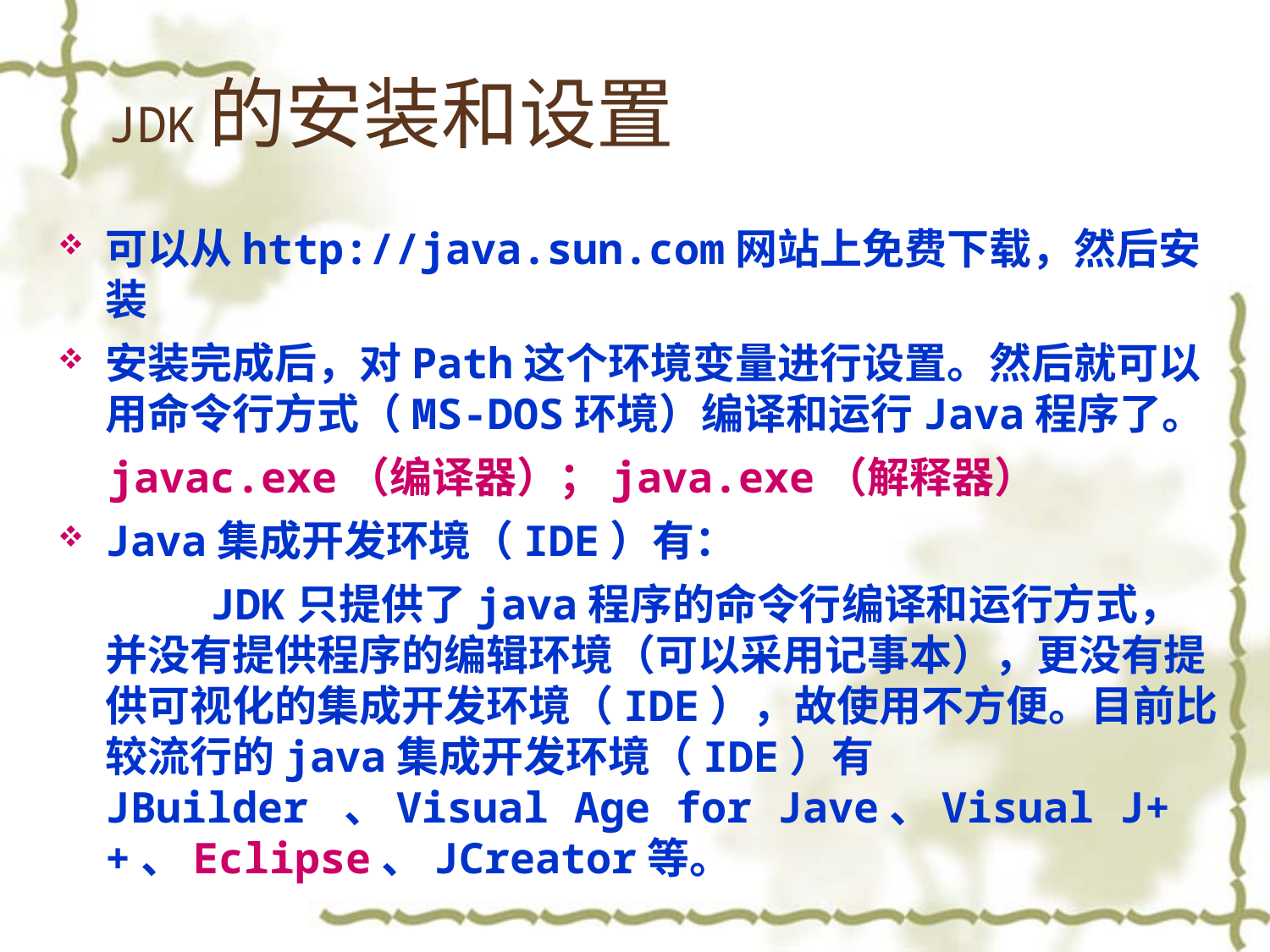

# JDK的安装和设置
可以从http://java.sun.com网站上免费下载，然后安装
安装完成后，对Path这个环境变量进行设置。然后就可以用命令行方式（MS-DOS环境）编译和运行Java程序了。
  javac.exe（编译器）；java.exe（解释器）
Java集成开发环境（IDE）有：
      JDK只提供了java程序的命令行编译和运行方式，并没有提供程序的编辑环境（可以采用记事本），更没有提供可视化的集成开发环境（IDE），故使用不方便。目前比较流行的java集成开发环境（IDE）有JBuilder 、Visual Age for Jave、Visual J++、Eclipse、JCreator等。